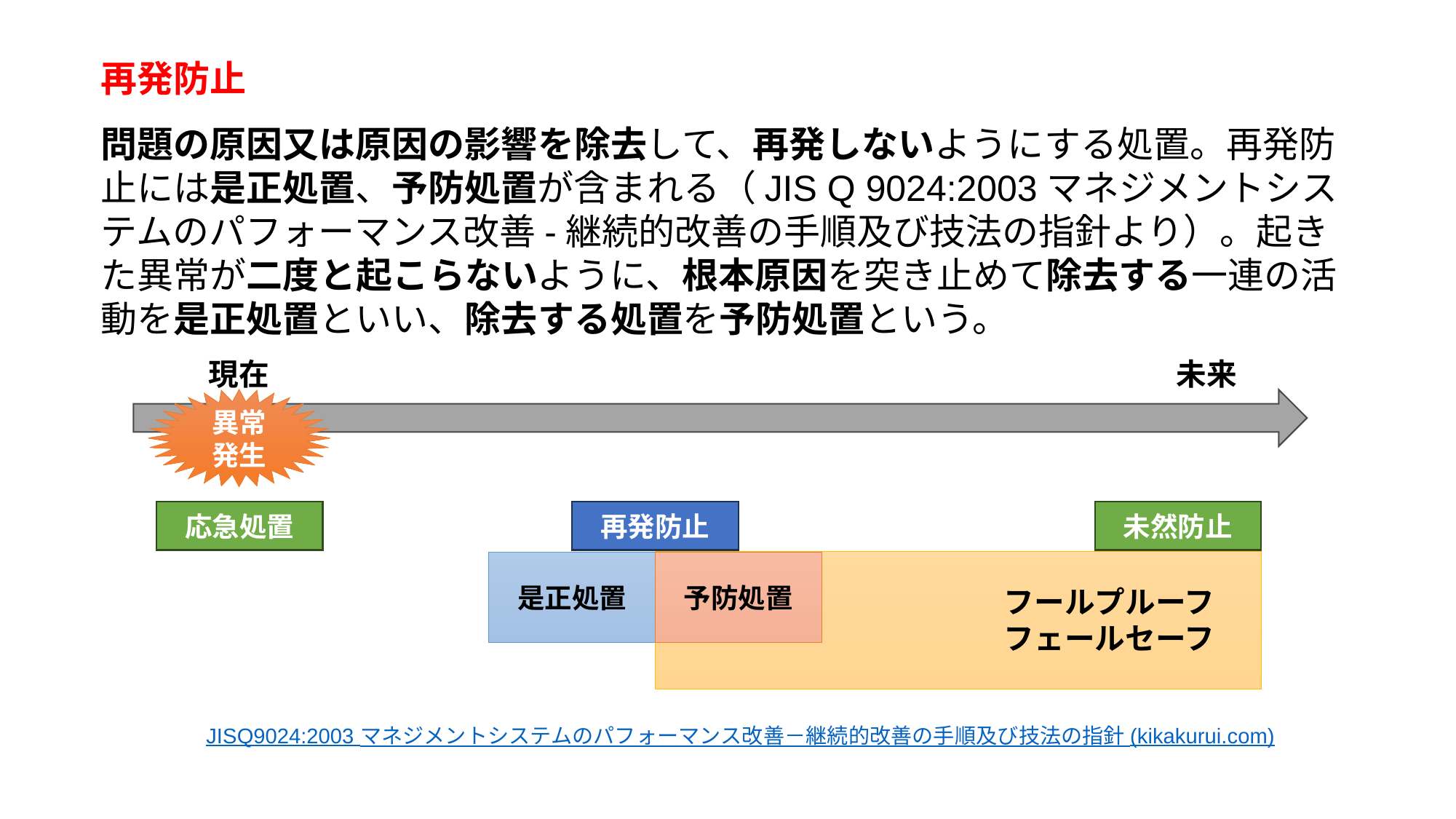

再発防止

問題の原因又は原因の影響を除去して、再発しないようにする処置。再発防止には是正処置、予防処置が含まれる（JIS Q 9024:2003マネジメントシステムのパフォーマンス改善-継続的改善の手順及び技法の指針より）。起きた異常が二度と起こらないように、根本原因を突き止めて除去する一連の活動を是正処置といい、除去する処置を予防処置という。
現在
未来

異常発生
応急処置
再発防止
未然防止

予防処置
是正処置
フールプルーフ
フェールセーフ
JISQ9024:2003 マネジメントシステムのパフォーマンス改善－継続的改善の手順及び技法の指針 (kikakurui.com)